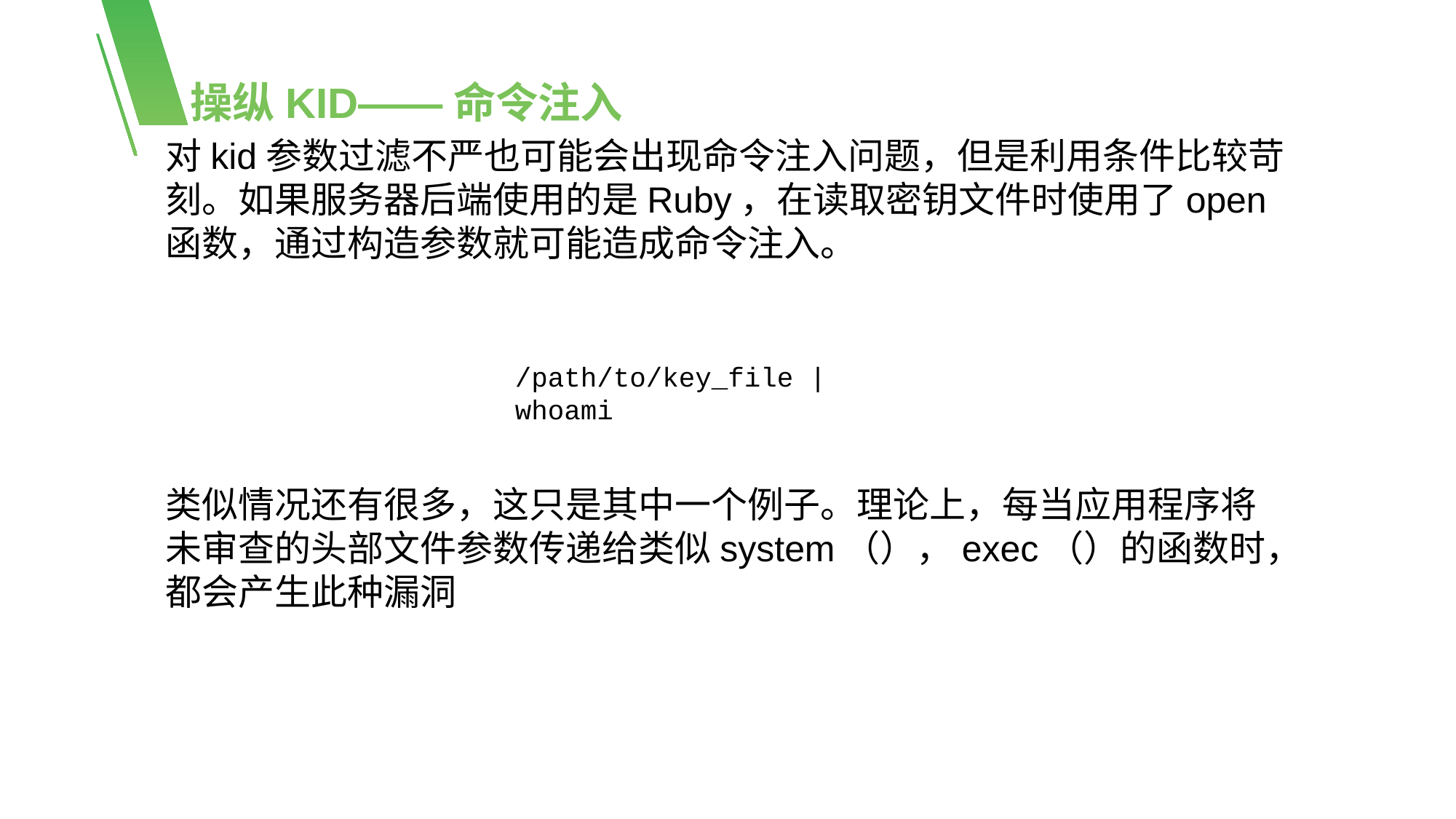

操纵KID——命令注入
对kid参数过滤不严也可能会出现命令注入问题，但是利用条件比较苛刻。如果服务器后端使用的是Ruby，在读取密钥文件时使用了open函数，通过构造参数就可能造成命令注入。
/path/to/key_file | whoami
类似情况还有很多，这只是其中一个例子。理论上，每当应用程序将未审查的头部文件参数传递给类似system（），exec（）的函数时，都会产生此种漏洞